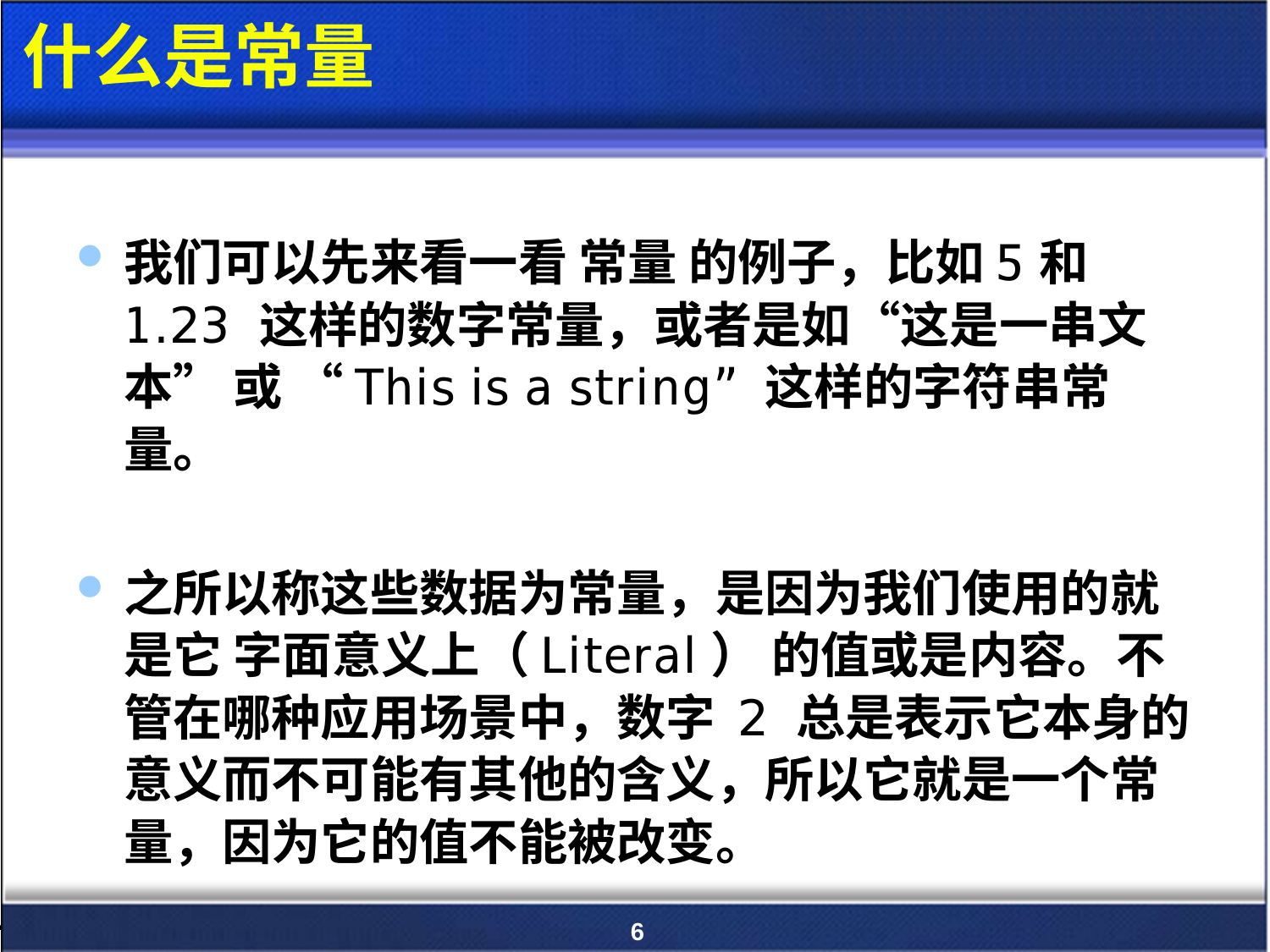

# 什么是常量
我们可以先来看一看 常量 的例子，比如5和1.23 这样的数字常量，或者是如“这是一串文本” 或 “This is a string” 这样的字符串常量。

之所以称这些数据为常量，是因为我们使用的就是它 字面意义上（Literal） 的值或是内容。不管在哪种应用场景中，数字 2 总是表示它本身的意义而不可能有其他的含义，所以它就是一个常量，因为它的值不能被改变。

6